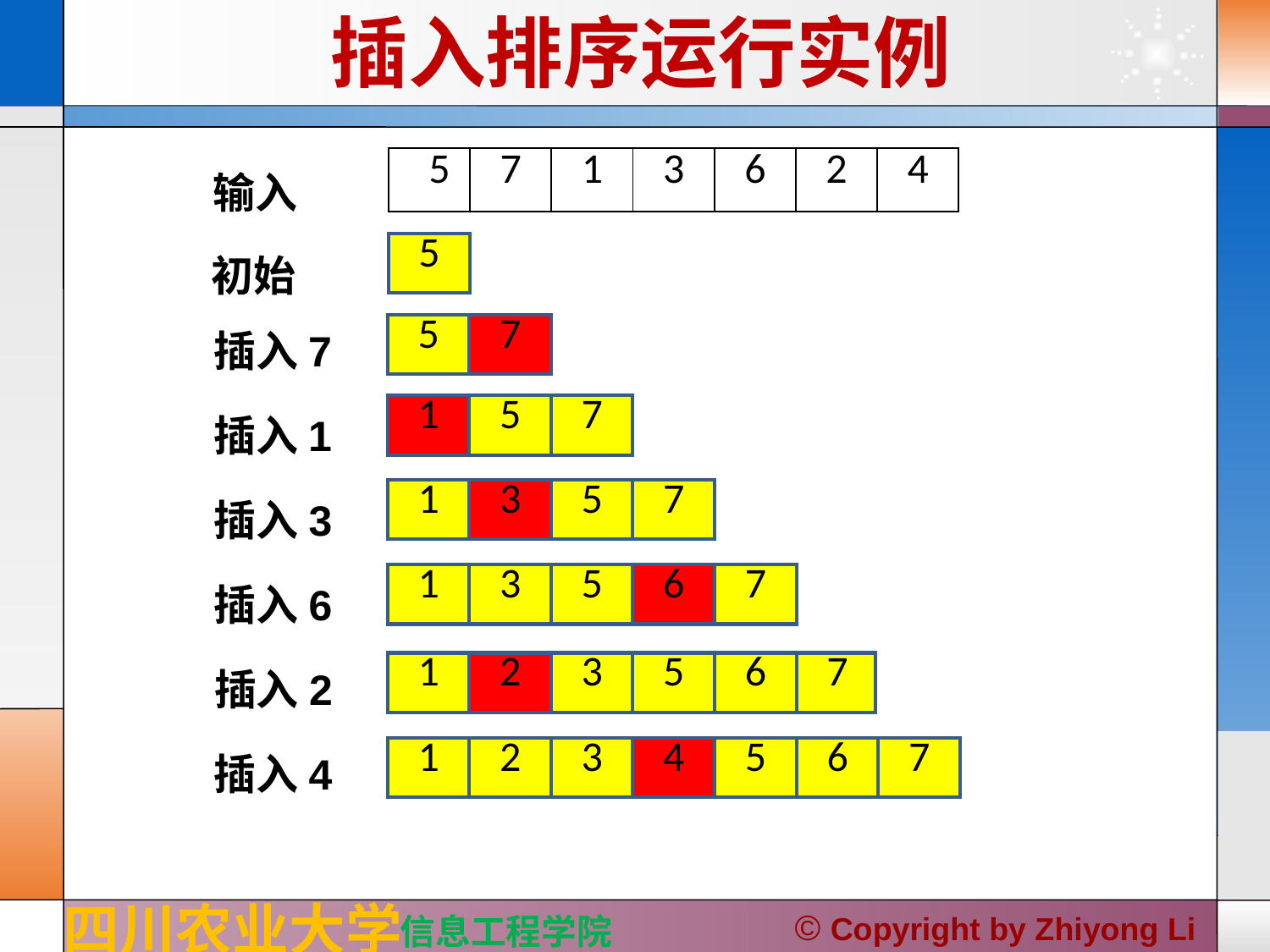

# 插入排序运行实例
输入
| 5 | 7 | 1 | 3 | 6 | 2 | 4 |
| --- | --- | --- | --- | --- | --- | --- |
初始
| 5 |
| --- |

插入7
| 5 | 7 |
| --- | --- |

插入1
| 1 | 5 | 7 |
| --- | --- | --- |

插入3
| 1 | 3 | 5 | 7 |
| --- | --- | --- | --- |

插入6
| 1 | 3 | 5 | 6 | 7 |
| --- | --- | --- | --- | --- |

插入2
| 1 | 2 | 3 | 5 | 6 | 7 |
| --- | --- | --- | --- | --- | --- |

插入4
| 1 | 2 | 3 | 4 | 5 | 6 | 7 |
| --- | --- | --- | --- | --- | --- | --- |